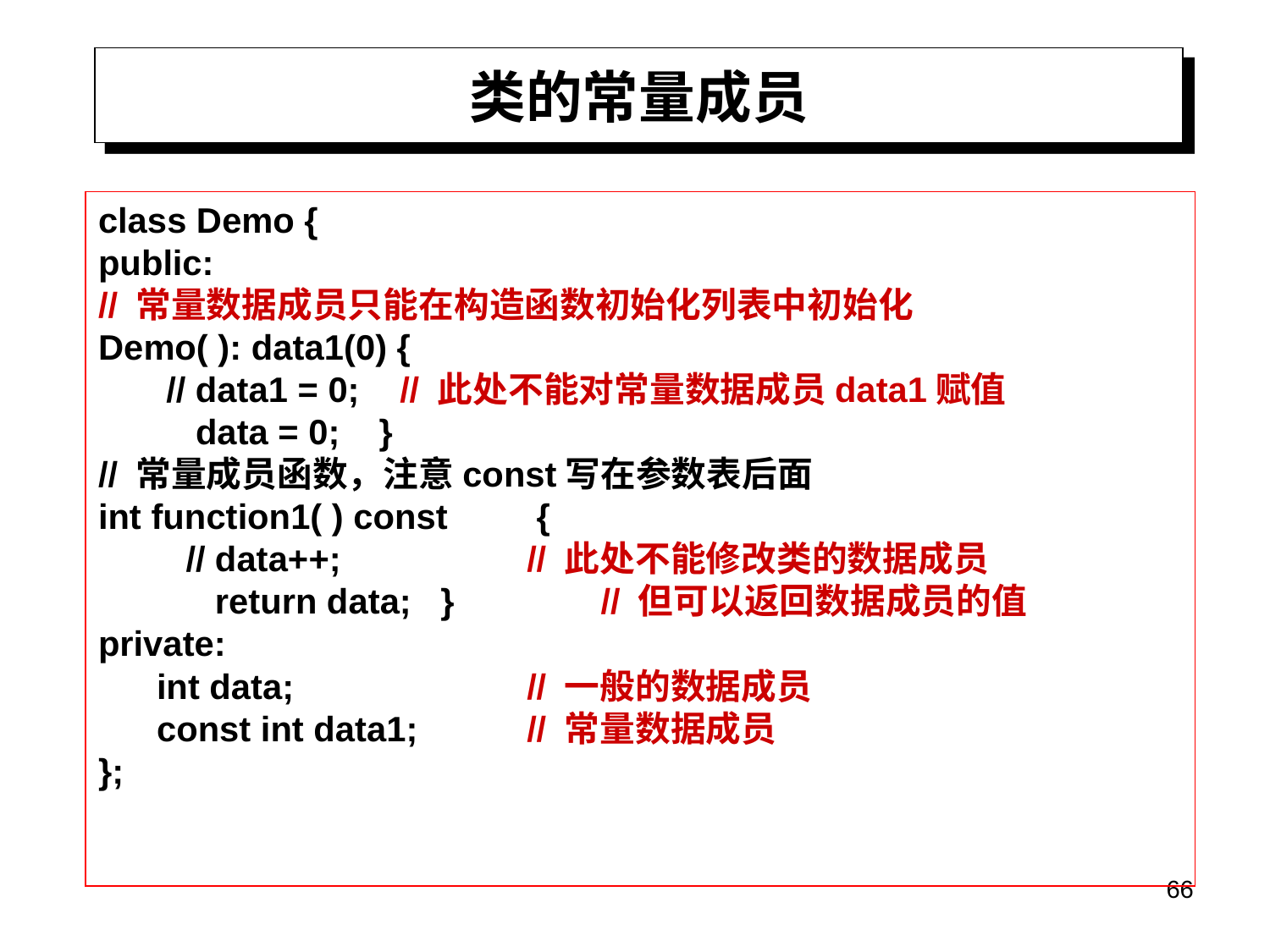

# 类的常量成员
class Demo {
public:
// 常量数据成员只能在构造函数初始化列表中初始化
Demo( ): data1(0) {
       // data1 = 0;	// 此处不能对常量数据成员data1赋值
          data = 0;    }
// 常量成员函数，注意const写在参数表后面
int function1( ) const	 {
         // data++;  		// 此处不能修改类的数据成员
            return data;   }               // 但可以返回数据成员的值
private:
      int data;		// 一般的数据成员
      const int data1;	// 常量数据成员
};
66